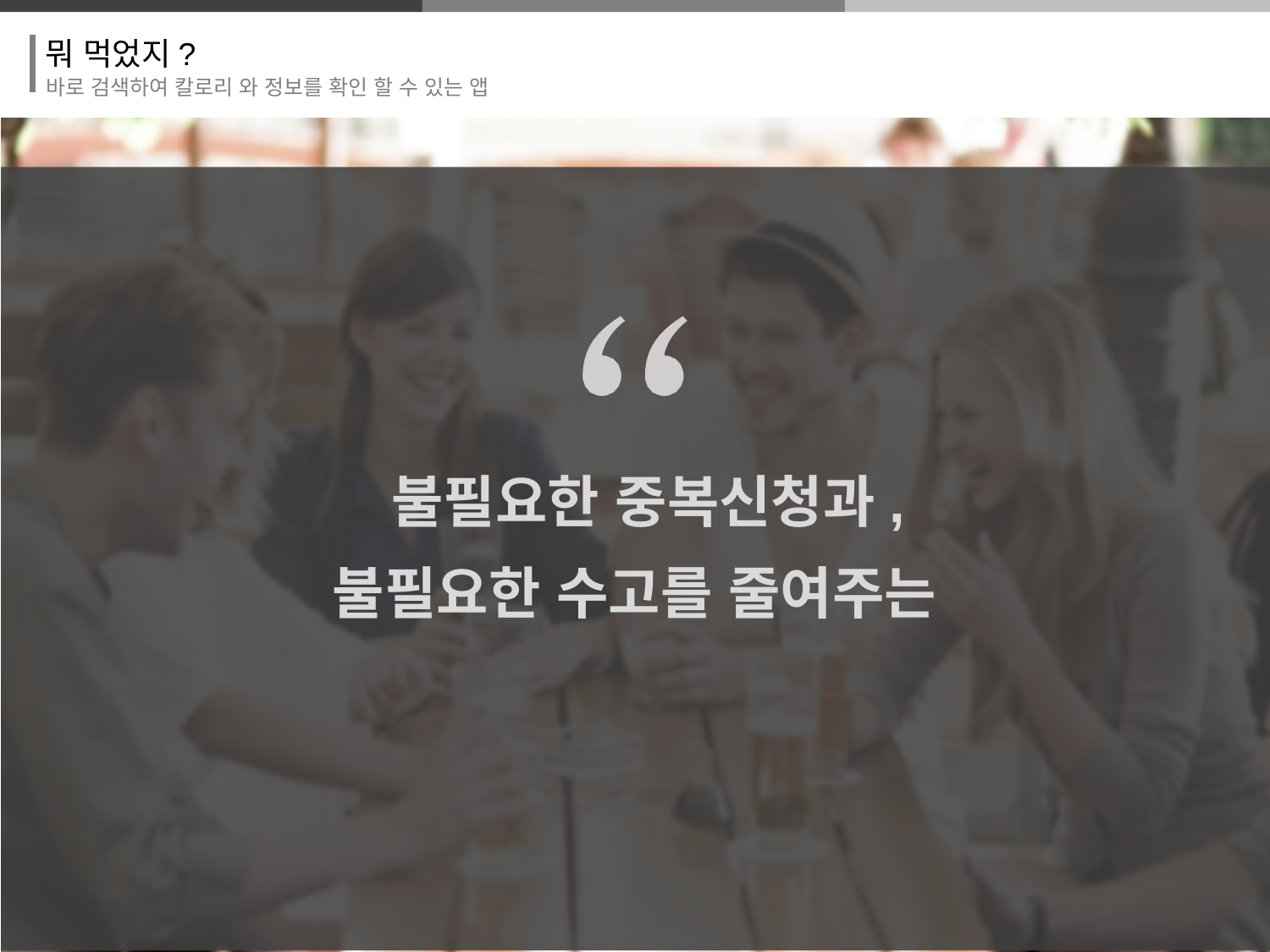

뭐 먹었지?

바로 검색하여 칼로리 와 정보를 확인 할 수 있는 앱

 불필요한 중복신청과,

불필요한 수고를 줄여주는
3